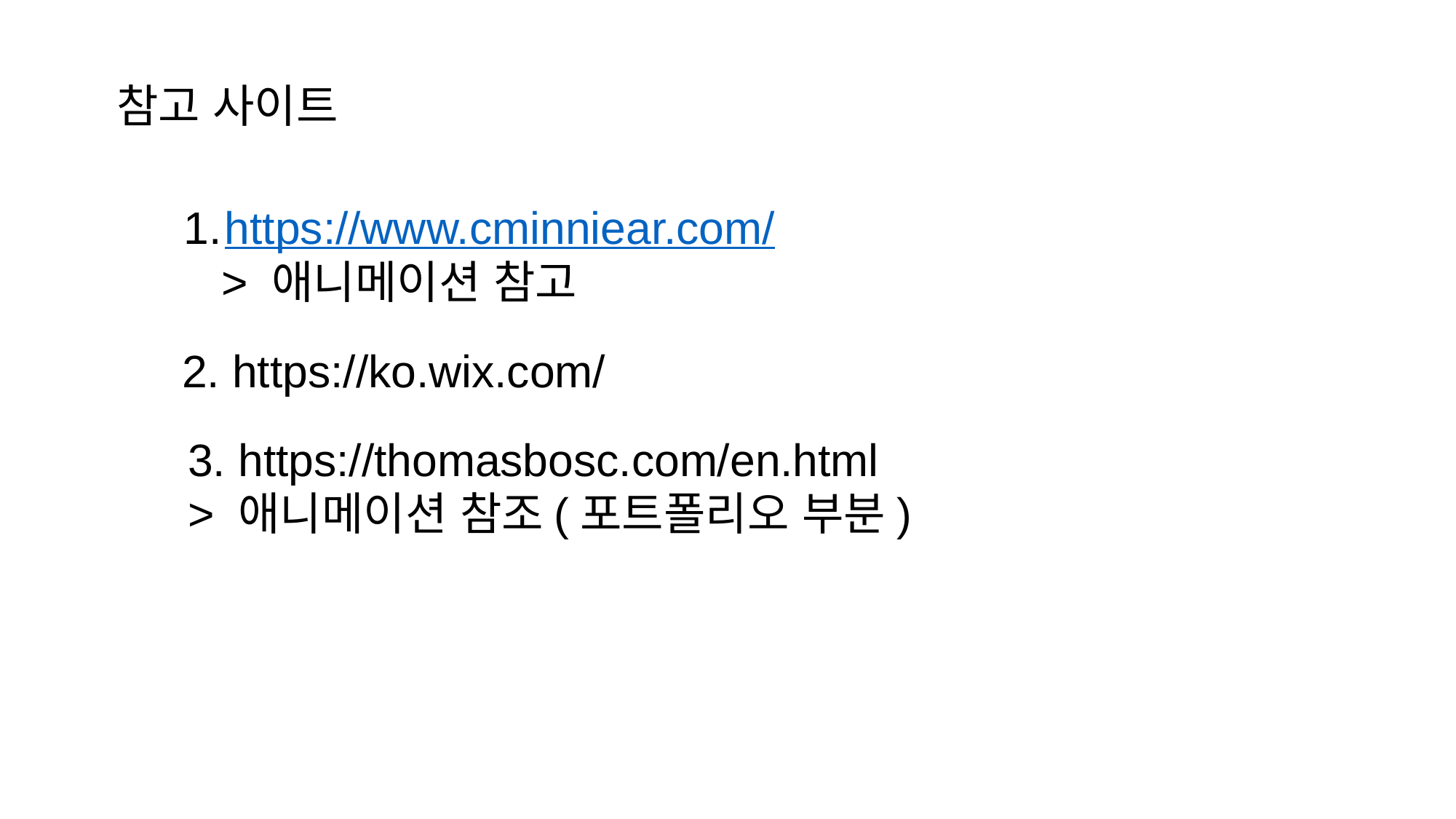

참고 사이트
https://www.cminniear.com/
   > 애니메이션 참고
2. https://ko.wix.com/
3. https://thomasbosc.com/en.html
> 애니메이션 참조(포트폴리오 부분)